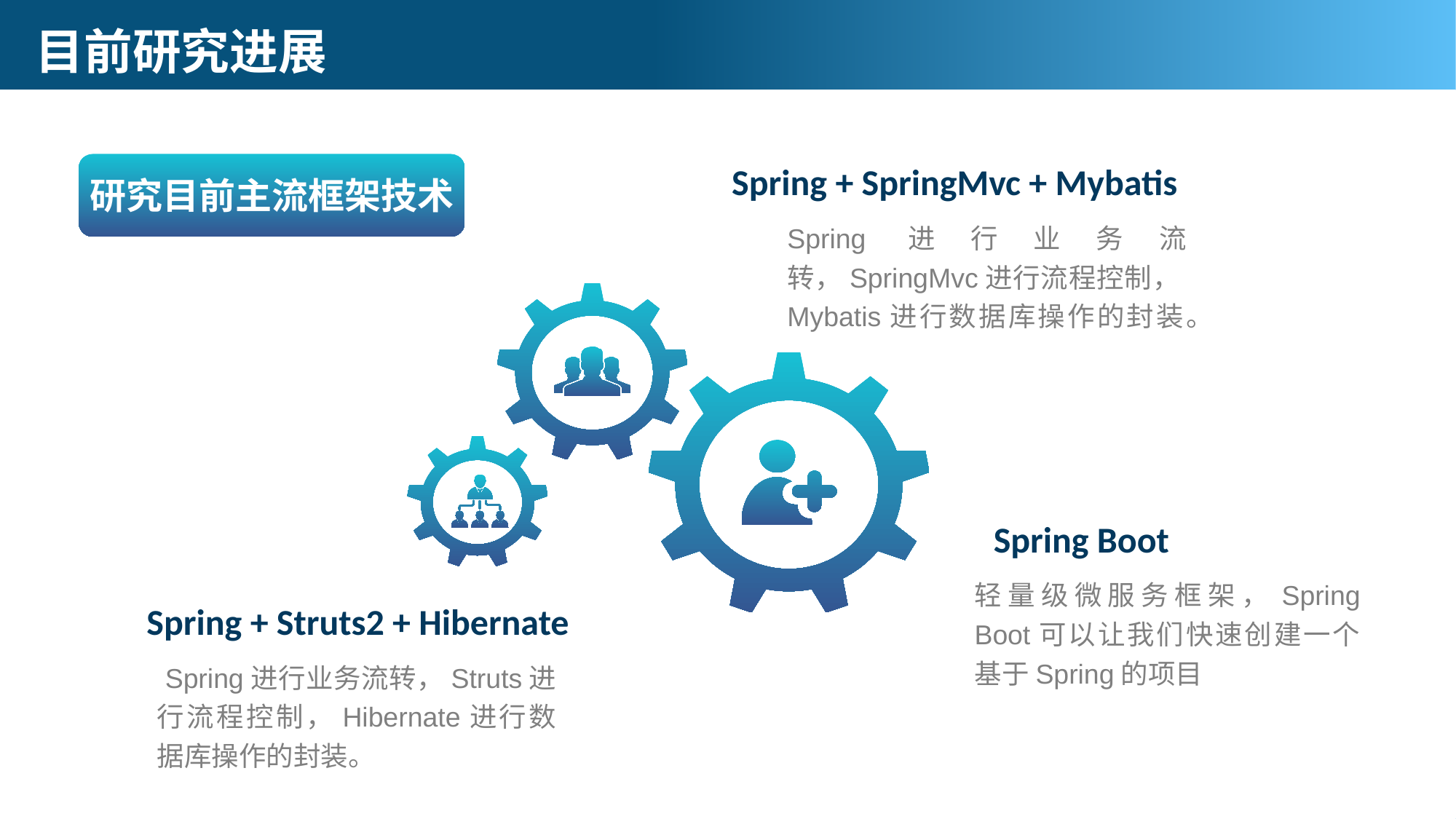

# 目前研究进展

Spring + SpringMvc + Mybatis
研究目前主流框架技术
Spring进行业务流转，SpringMvc进行流程控制，Mybatis进行数据库操作的封装。

Spring Boot
轻量级微服务框架，Spring Boot可以让我们快速创建一个基于Spring的项目
Spring + Struts2 + Hibernate
 Spring进行业务流转，Struts进行流程控制，Hibernate进行数据库操作的封装。